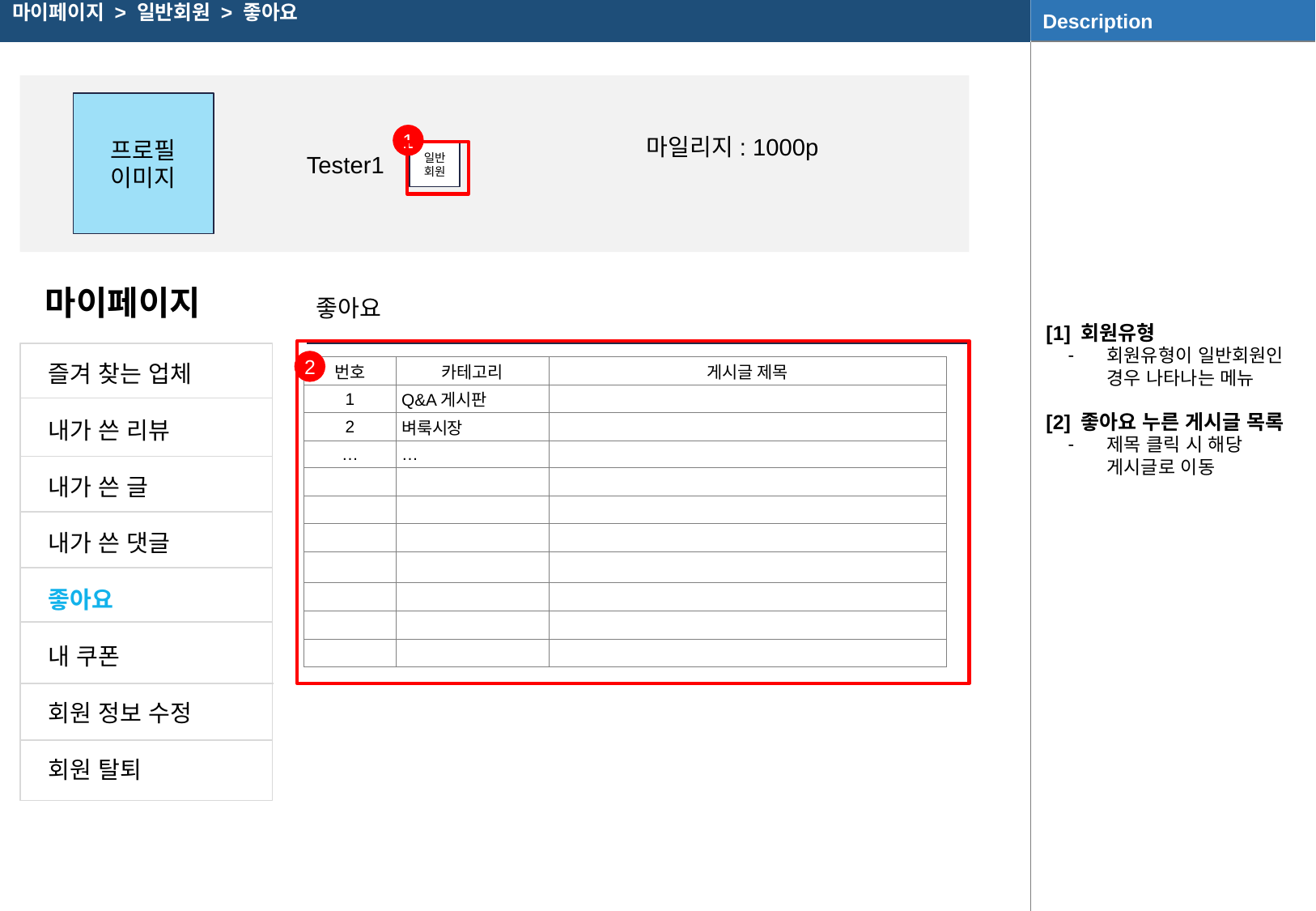

마이페이지 > 일반회원 > 좋아요

프로필
이미지
마일리지: 1000p
1
Tester1

일반회원

마이페이지
좋아요
[1] 회원유형
회원유형이 일반회원인 경우 나타나는 메뉴

[2] 좋아요 누른 게시글 목록
제목 클릭 시 해당 게시글로 이동

즐겨 찾는 업체

내가 쓴 리뷰

내가 쓴 글

내가 쓴 댓글

좋아요

내 쿠폰

회원 정보 수정

회원 탈퇴
2
| 번호 | 카테고리 | 게시글 제목 |
| --- | --- | --- |
| 1 | Q&A게시판 |  |
| 2 | 벼룩시장 |  |
| … | … |  |
|  |  |  |
|  |  |  |
|  |  |  |
|  |  |  |
|  |  |  |
|  |  |  |
|  |  |  |